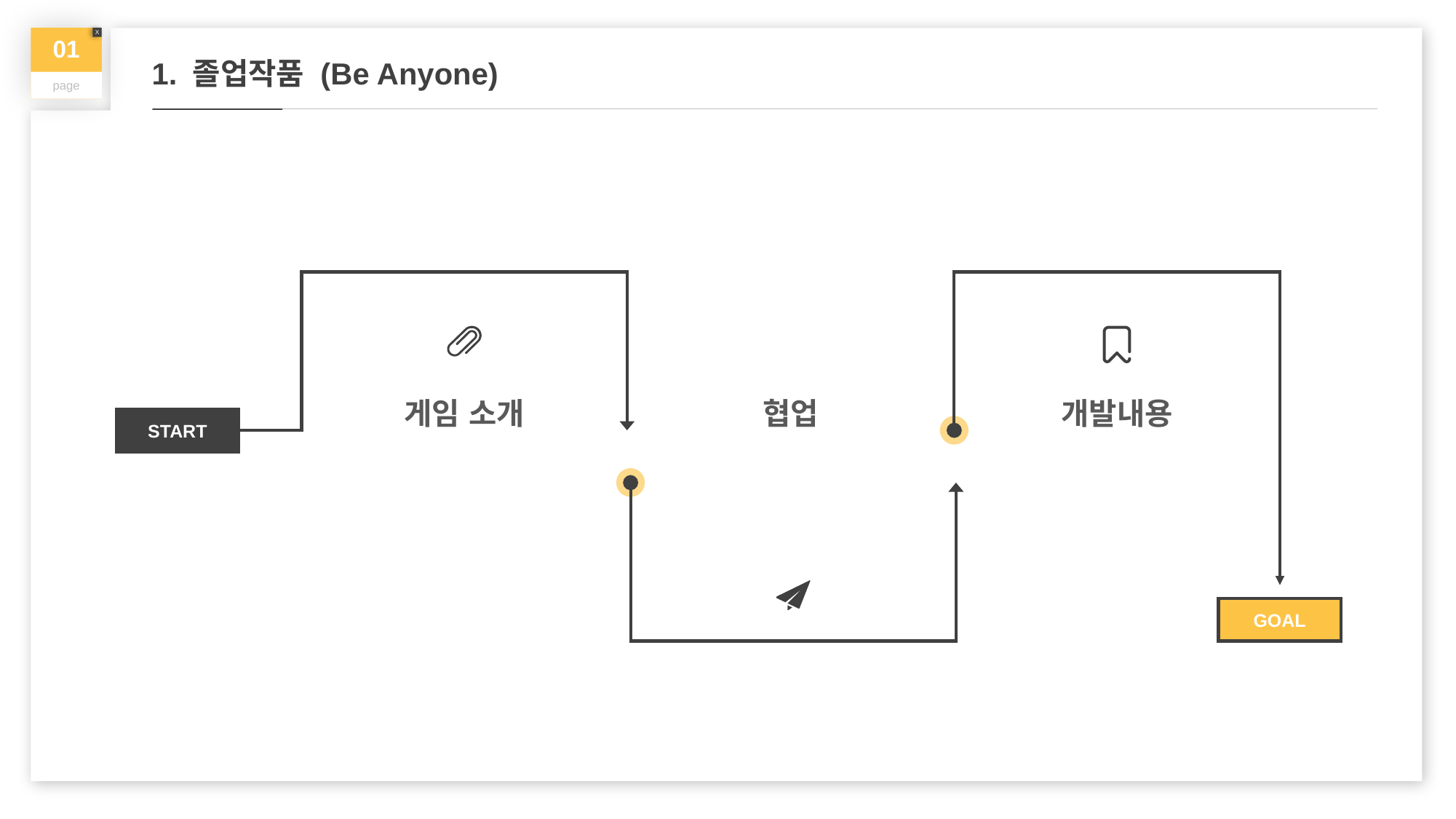

01
page
X
1. 졸업작품 (Be Anyone)

START

개발내용
협업
게임 소개

GOAL